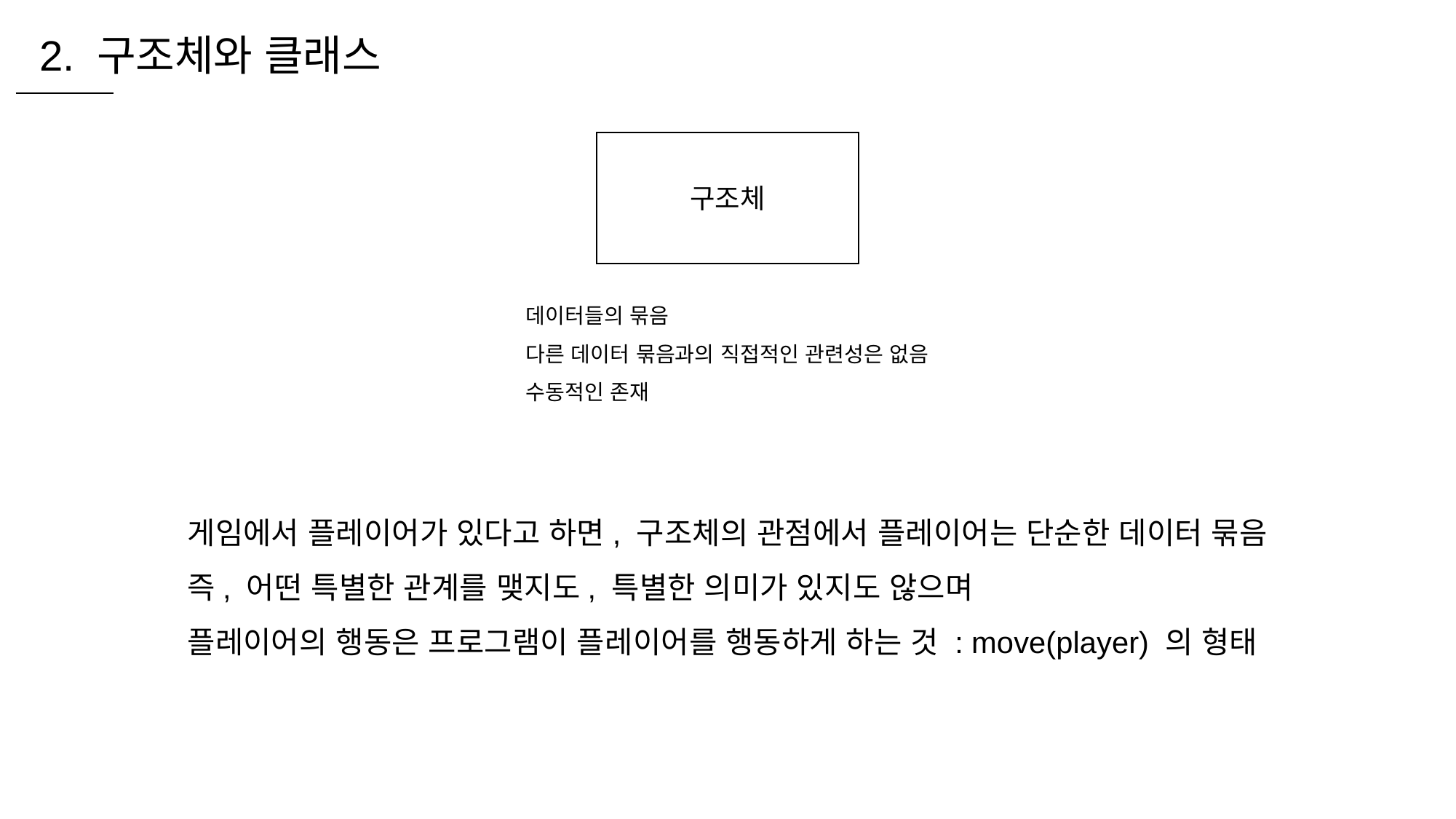

2. 구조체와 클래스
구조체
데이터들의 묶음
다른 데이터 묶음과의 직접적인 관련성은 없음
수동적인 존재
게임에서 플레이어가 있다고 하면, 구조체의 관점에서 플레이어는 단순한 데이터 묶음
즉, 어떤 특별한 관계를 맺지도, 특별한 의미가 있지도 않으며
플레이어의 행동은 프로그램이 플레이어를 행동하게 하는 것 : move(player) 의 형태